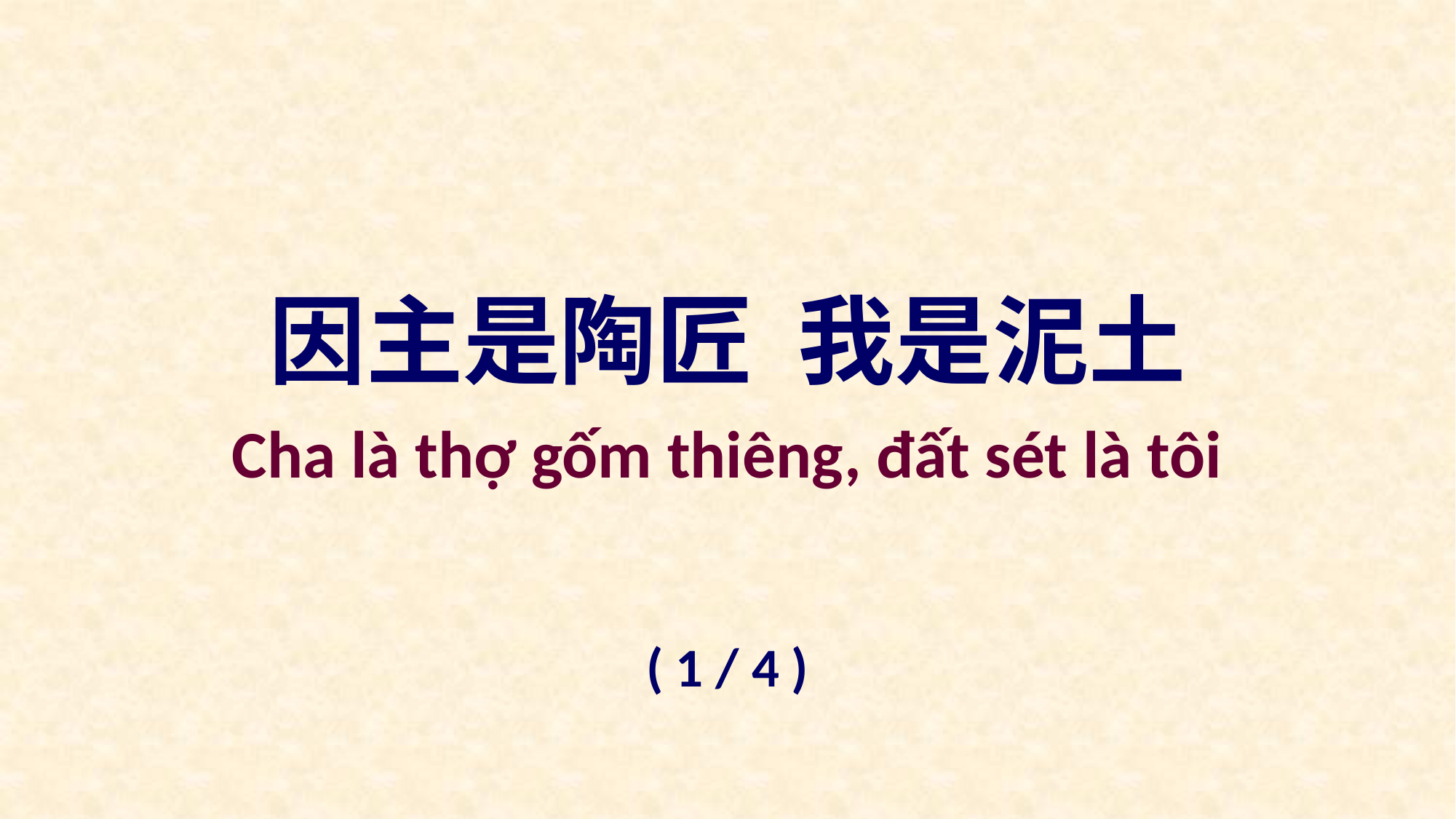

因主是陶匠  我是泥土
Cha là thợ gốm thiêng, đất sét là tôi
( 1 / 4 )